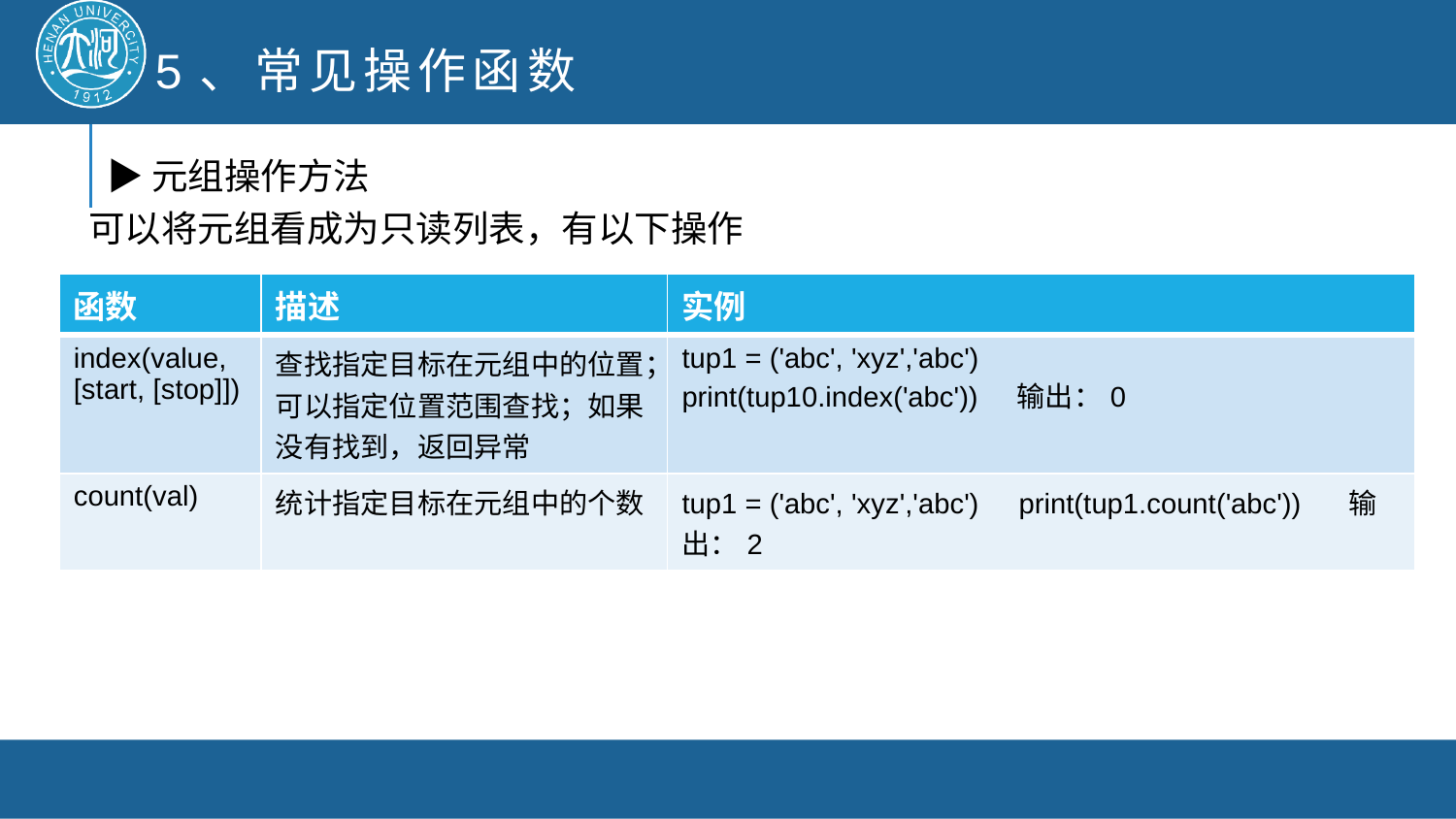

5、常见操作函数
▶元组操作方法
可以将元组看成为只读列表，有以下操作
| 函数 | 描述 | 实例 |
| --- | --- | --- |
| index(value, [start, [stop]]) | 查找指定目标在元组中的位置；可以指定位置范围查找；如果没有找到，返回异常 | tup1 = ('abc', 'xyz','abc') print(tup10.index('abc')) 输出：0 |
| count(val) | 统计指定目标在元组中的个数 | tup1 = ('abc', 'xyz','abc') print(tup1.count('abc')) 输出：2 |